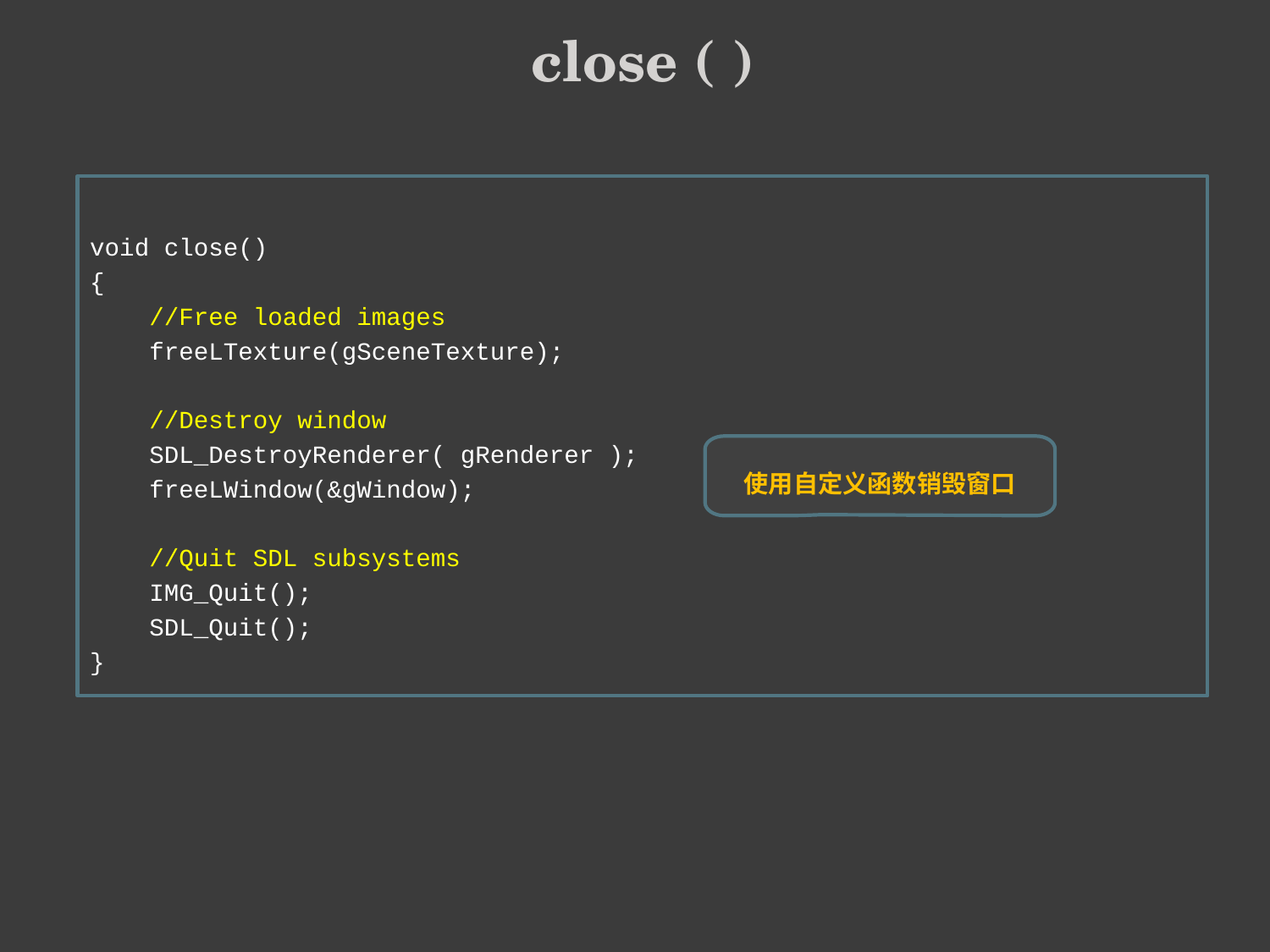

close ( )

void close()
{
    //Free loaded images
    freeLTexture(gSceneTexture);

    //Destroy window
    SDL_DestroyRenderer( gRenderer );
    freeLWindow(&gWindow);

    //Quit SDL subsystems
    IMG_Quit();
    SDL_Quit();
}
使用自定义函数销毁窗口